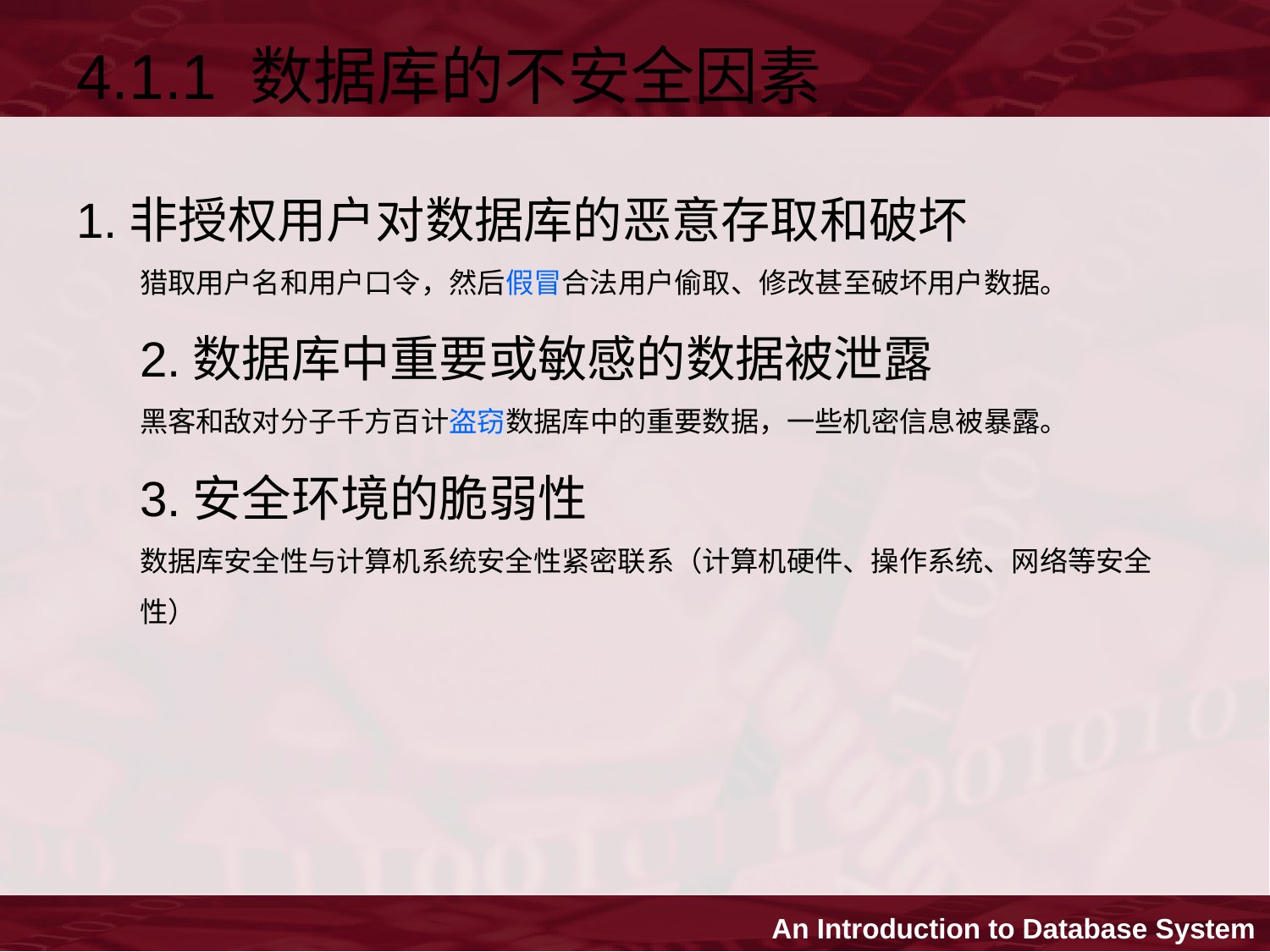

4.1.1 数据库的不安全因素
1.非授权用户对数据库的恶意存取和破坏
猎取用户名和用户口令，然后假冒合法用户偷取、修改甚至破坏用户数据。
2.数据库中重要或敏感的数据被泄露
黑客和敌对分子千方百计盗窃数据库中的重要数据，一些机密信息被暴露。
3.安全环境的脆弱性
数据库安全性与计算机系统安全性紧密联系（计算机硬件、操作系统、网络等安全性）